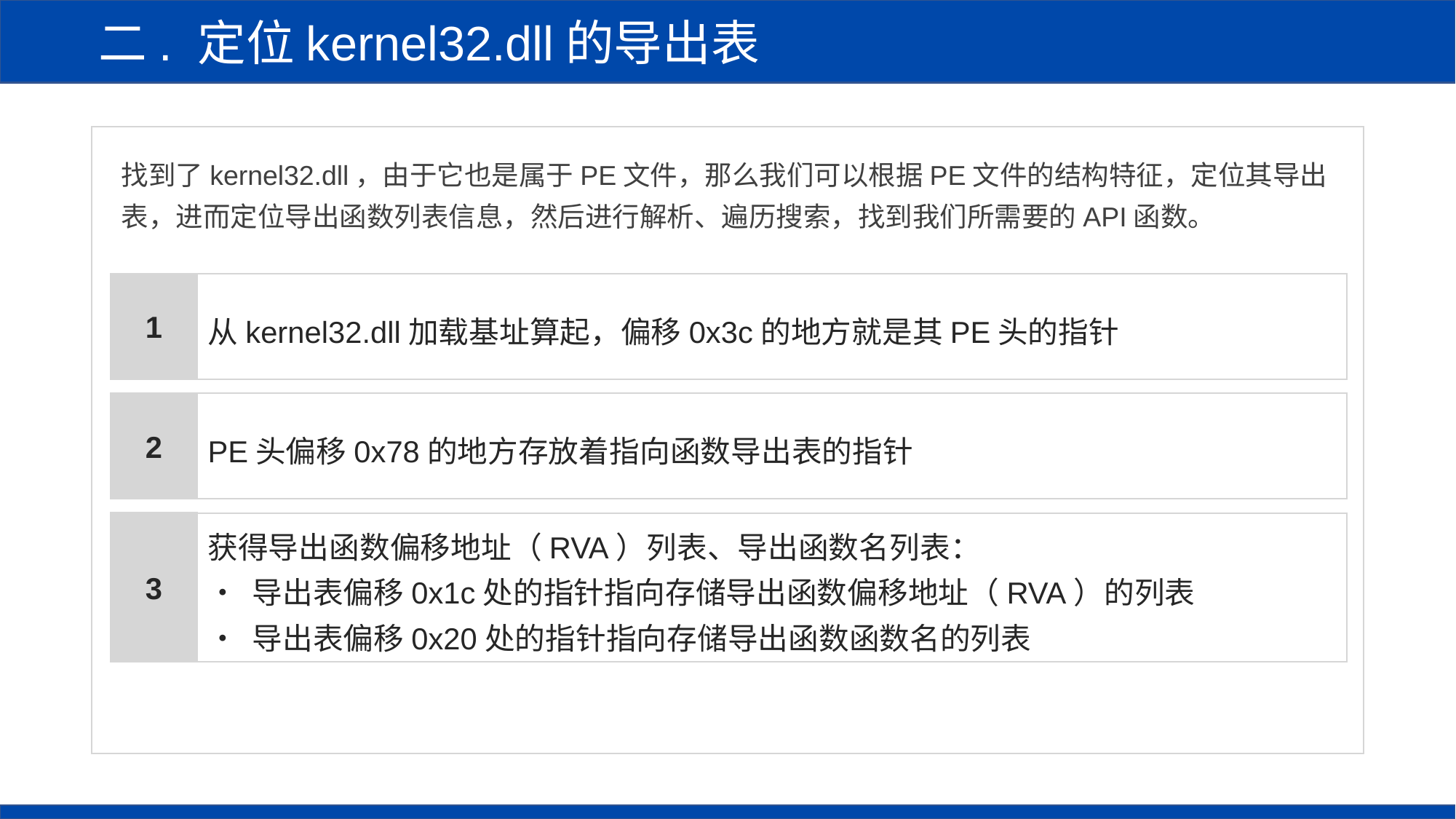

二. 定位kernel32.dll的导出表

找到了kernel32.dll，由于它也是属于PE文件，那么我们可以根据PE文件的结构特征，定位其导出表，进而定位导出函数列表信息，然后进行解析、遍历搜索，找到我们所需要的API函数。
从kernel32.dll加载基址算起，偏移0x3c的地方就是其PE头的指针
1
2
PE头偏移0x78的地方存放着指向函数导出表的指针
3
获得导出函数偏移地址（RVA）列表、导出函数名列表：
• 导出表偏移0x1c处的指针指向存储导出函数偏移地址（RVA）的列表
• 导出表偏移0x20处的指针指向存储导出函数函数名的列表